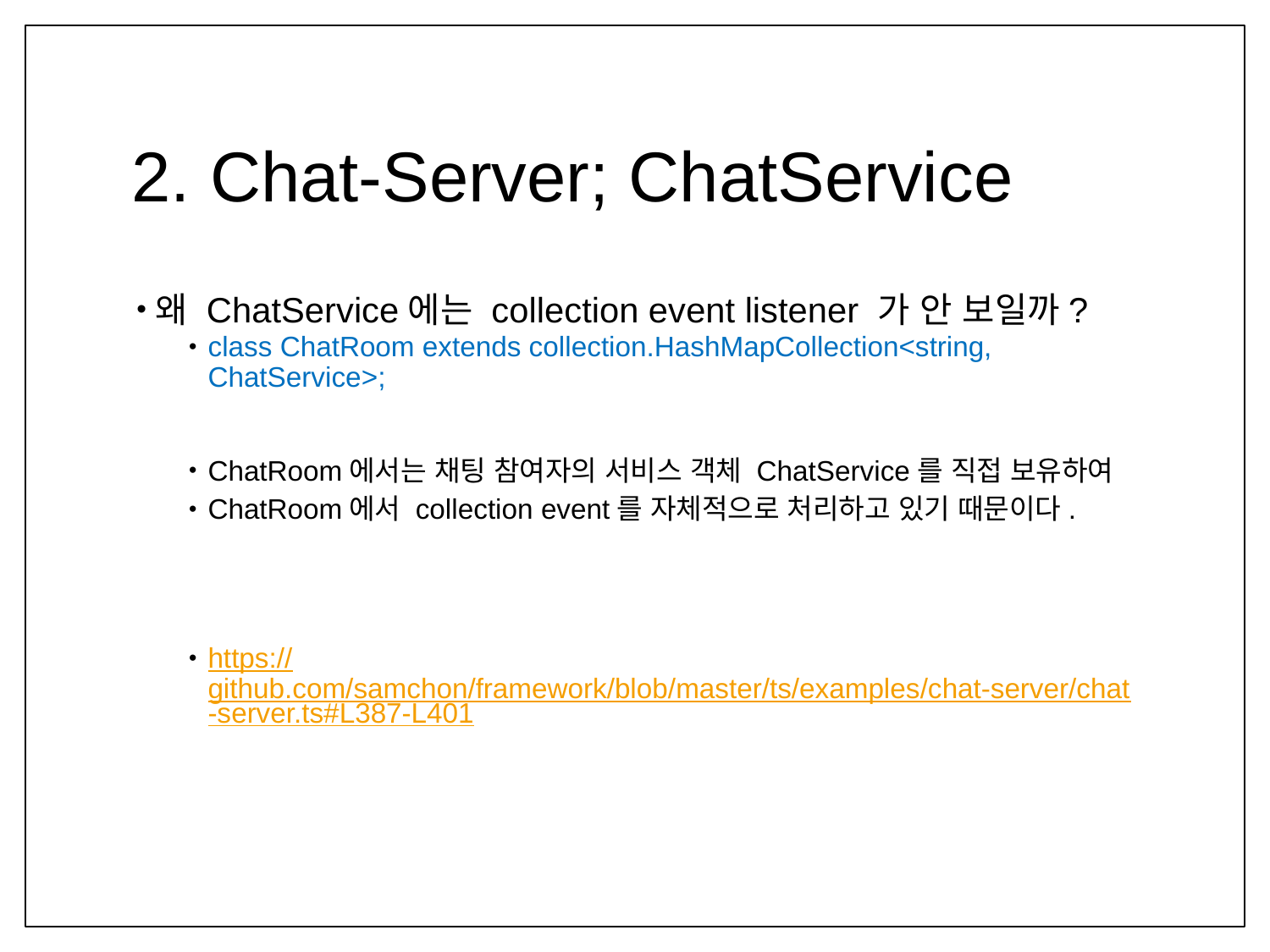

# 2. Chat-Server; ChatService
왜 ChatService에는 collection event listener 가 안 보일까?
class ChatRoom extends collection.HashMapCollection<string, ChatService>;

ChatRoom에서는 채팅 참여자의 서비스 객체 ChatService를 직접 보유하여
ChatRoom에서 collection event를 자체적으로 처리하고 있기 때문이다.

https://github.com/samchon/framework/blob/master/ts/examples/chat-server/chat-server.ts#L387-L401